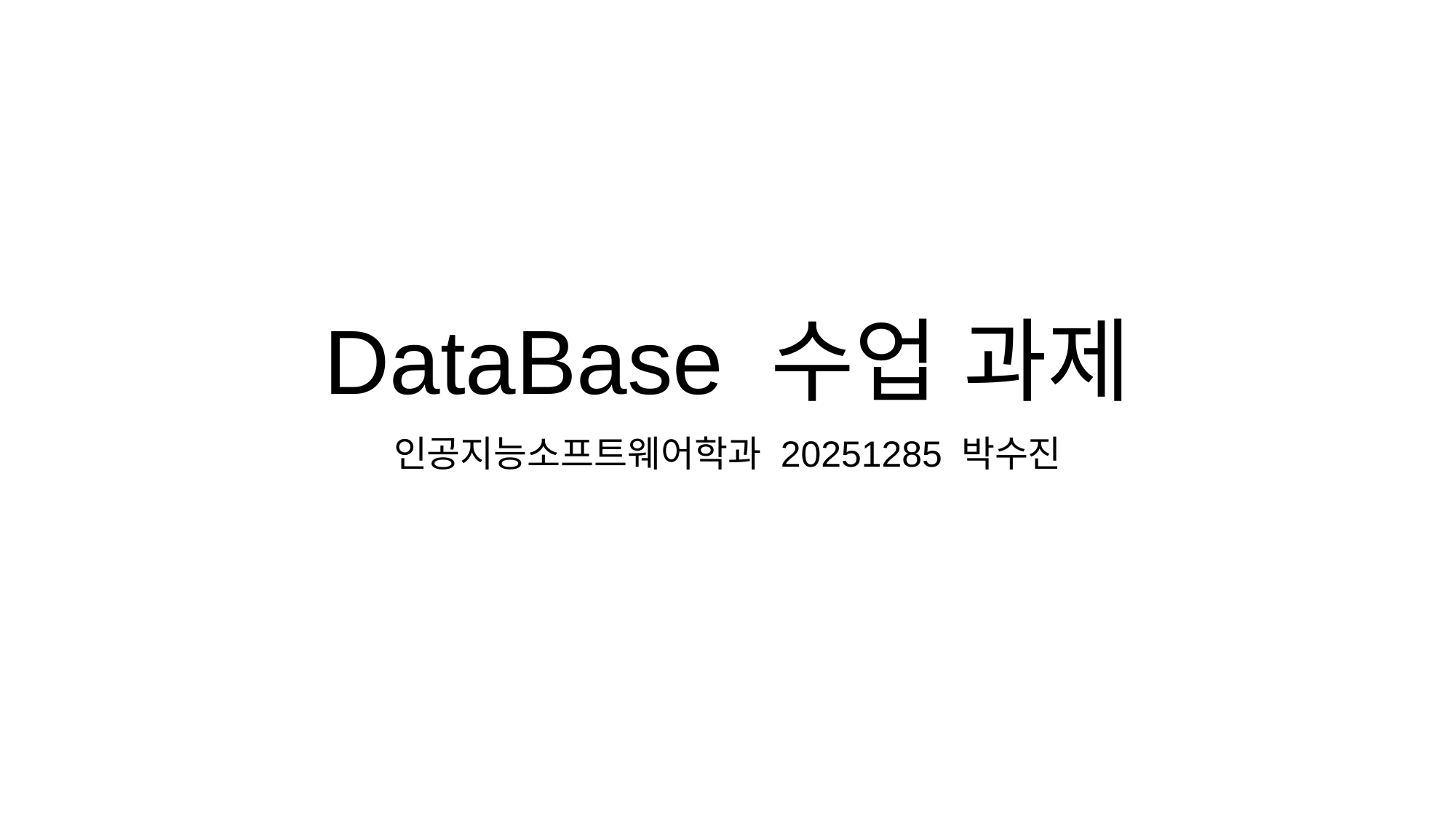

# DataBase 수업 과제
인공지능소프트웨어학과 20251285 박수진